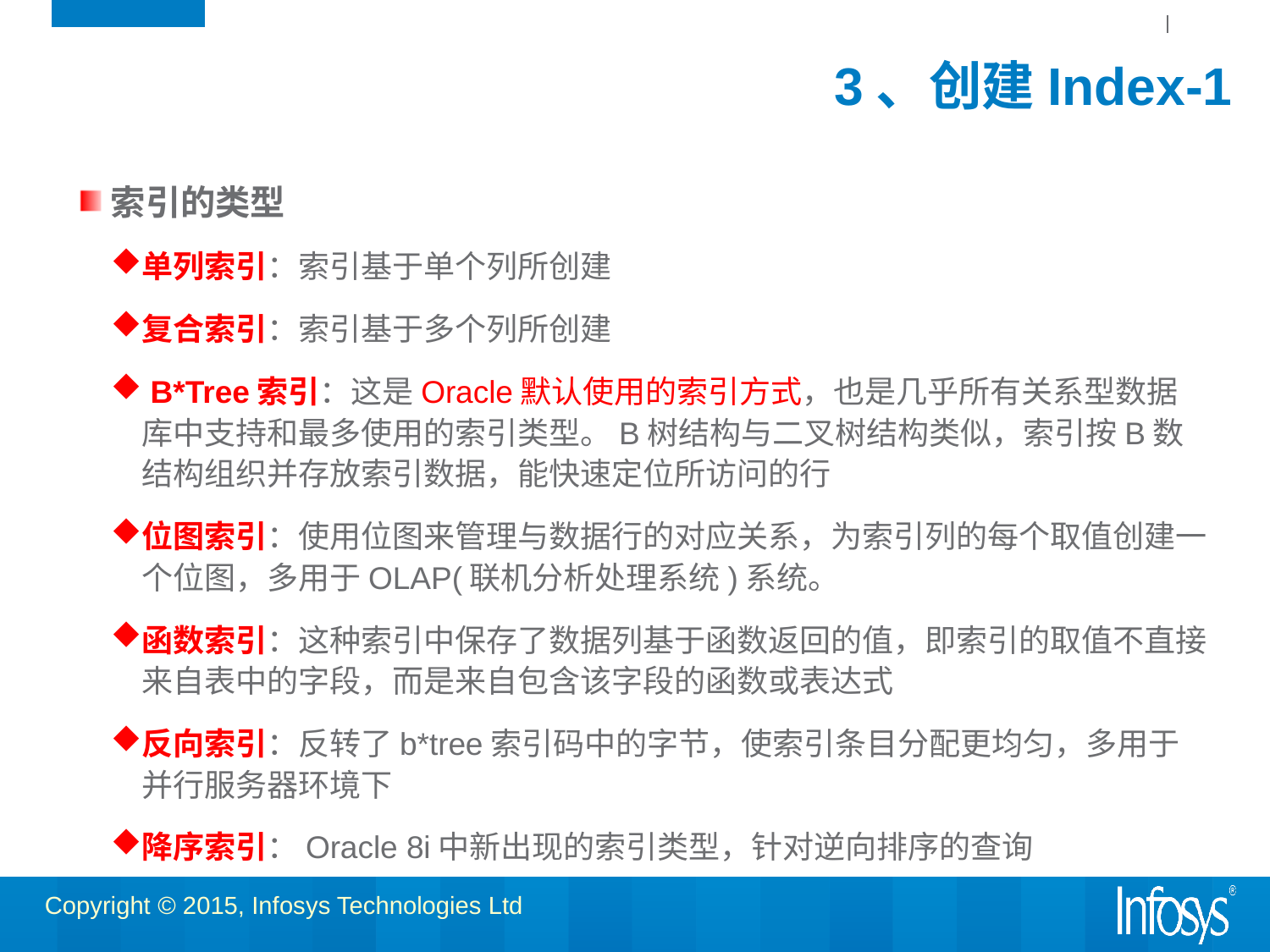

# 3、创建Index-1
索引的类型
单列索引：索引基于单个列所创建
复合索引：索引基于多个列所创建
 B*Tree索引：这是Oracle默认使用的索引方式，也是几乎所有关系型数据库中支持和最多使用的索引类型。B树结构与二叉树结构类似，索引按B数结构组织并存放索引数据，能快速定位所访问的行
位图索引：使用位图来管理与数据行的对应关系，为索引列的每个取值创建一个位图，多用于OLAP(联机分析处理系统)系统。
函数索引：这种索引中保存了数据列基于函数返回的值，即索引的取值不直接来自表中的字段，而是来自包含该字段的函数或表达式
反向索引：反转了b*tree索引码中的字节，使索引条目分配更均匀，多用于并行服务器环境下
降序索引：Oracle 8i中新出现的索引类型，针对逆向排序的查询